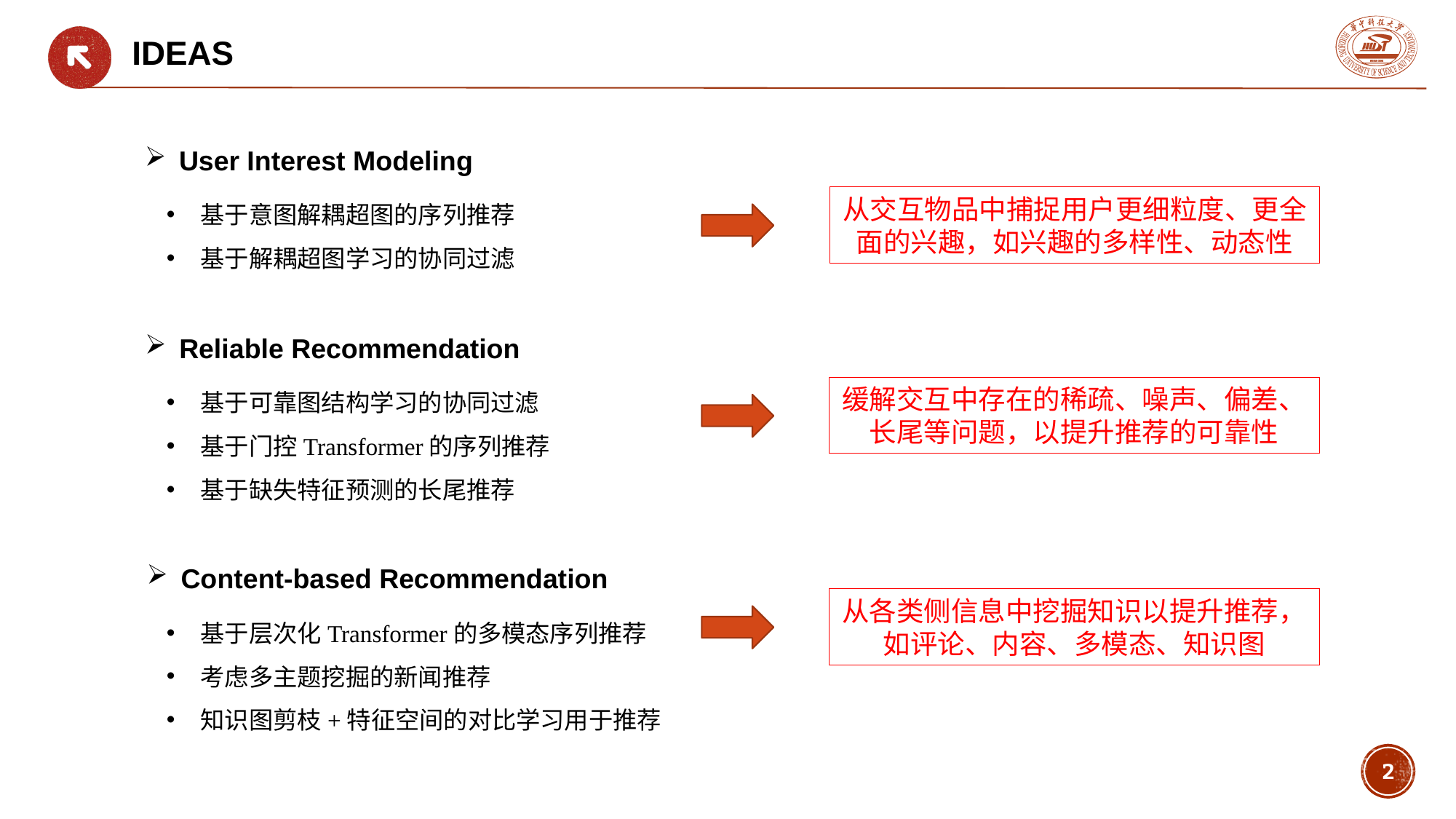

iDEAS
User Interest Modeling
基于意图解耦超图的序列推荐
基于解耦超图学习的协同过滤
从交互物品中捕捉用户更细粒度、更全面的兴趣，如兴趣的多样性、动态性

Reliable Recommendation
基于可靠图结构学习的协同过滤
基于门控Transformer的序列推荐
基于缺失特征预测的长尾推荐
缓解交互中存在的稀疏、噪声、偏差、长尾等问题，以提升推荐的可靠性

Content-based Recommendation
从各类侧信息中挖掘知识以提升推荐，如评论、内容、多模态、知识图
基于层次化Transformer的多模态序列推荐
考虑多主题挖掘的新闻推荐
知识图剪枝+特征空间的对比学习用于推荐

2